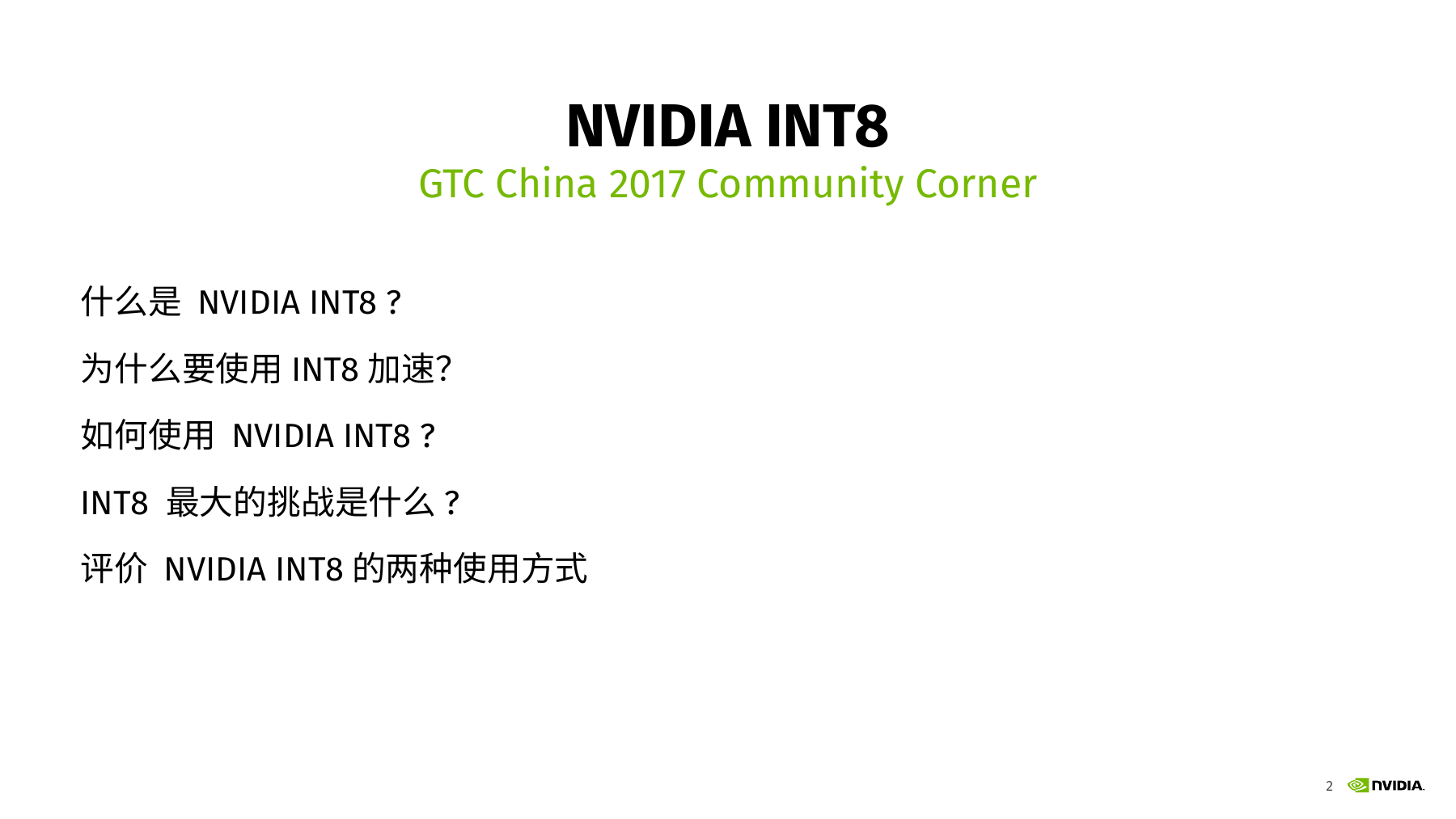

# NVIDIA INT8
GTC China 2017 Community Corner
什么是 NVIDIA INT8 ?
为什么要使用INT8加速？
如何使用 NVIDIA INT8 ?
INT8 最大的挑战是什么?
评价 NVIDIA INT8的两种使用方式